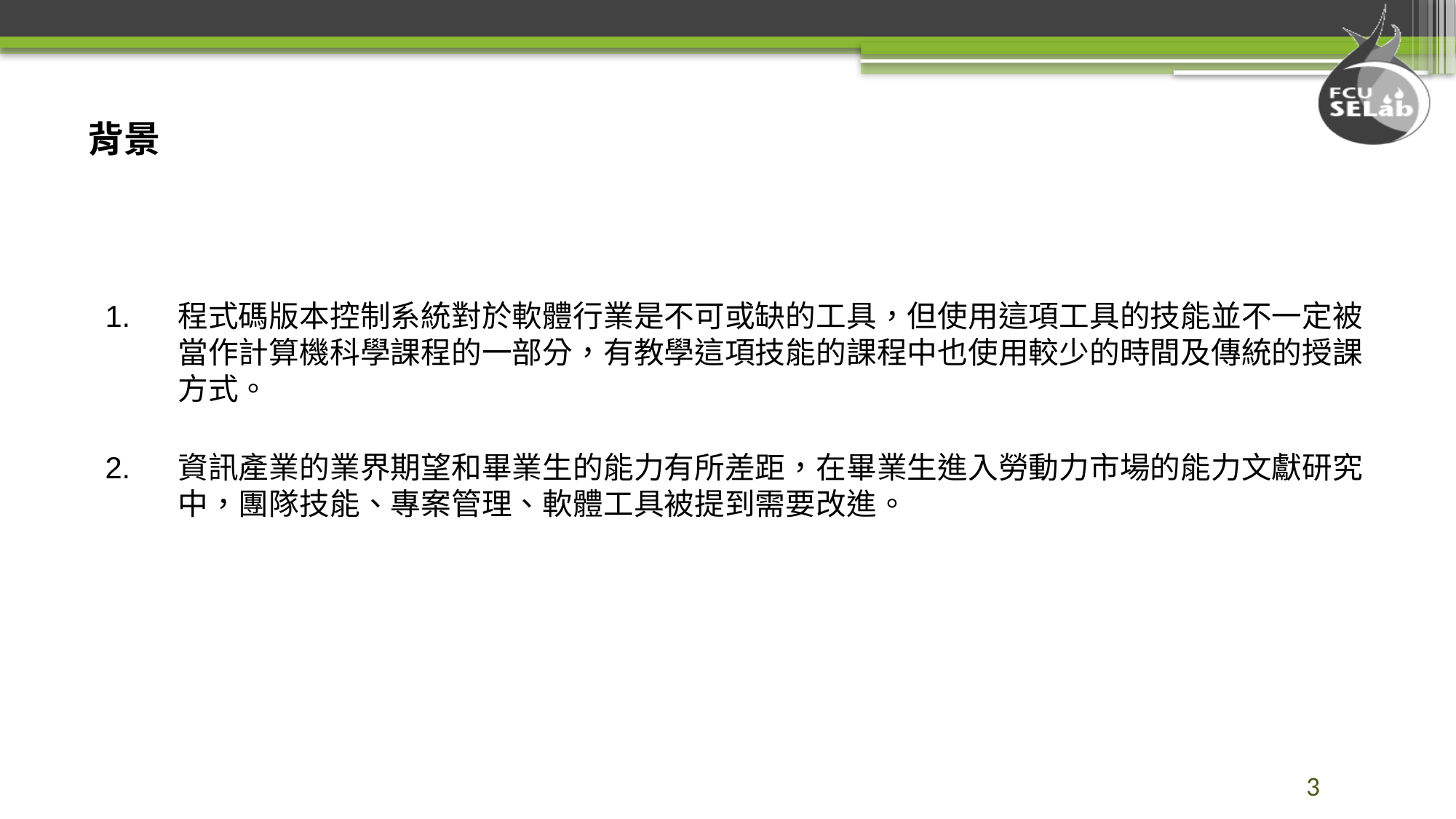

# 背景

程式碼版本控制系統對於軟體行業是不可或缺的工具，但使用這項工具的技能並不一定被當作計算機科學課程的一部分，有教學這項技能的課程中也使用較少的時間及傳統的授課方式。

資訊產業的業界期望和畢業生的能力有所差距，在畢業生進入勞動力市場的能力文獻研究中，團隊技能、專案管理、軟體工具被提到需要改進。
3